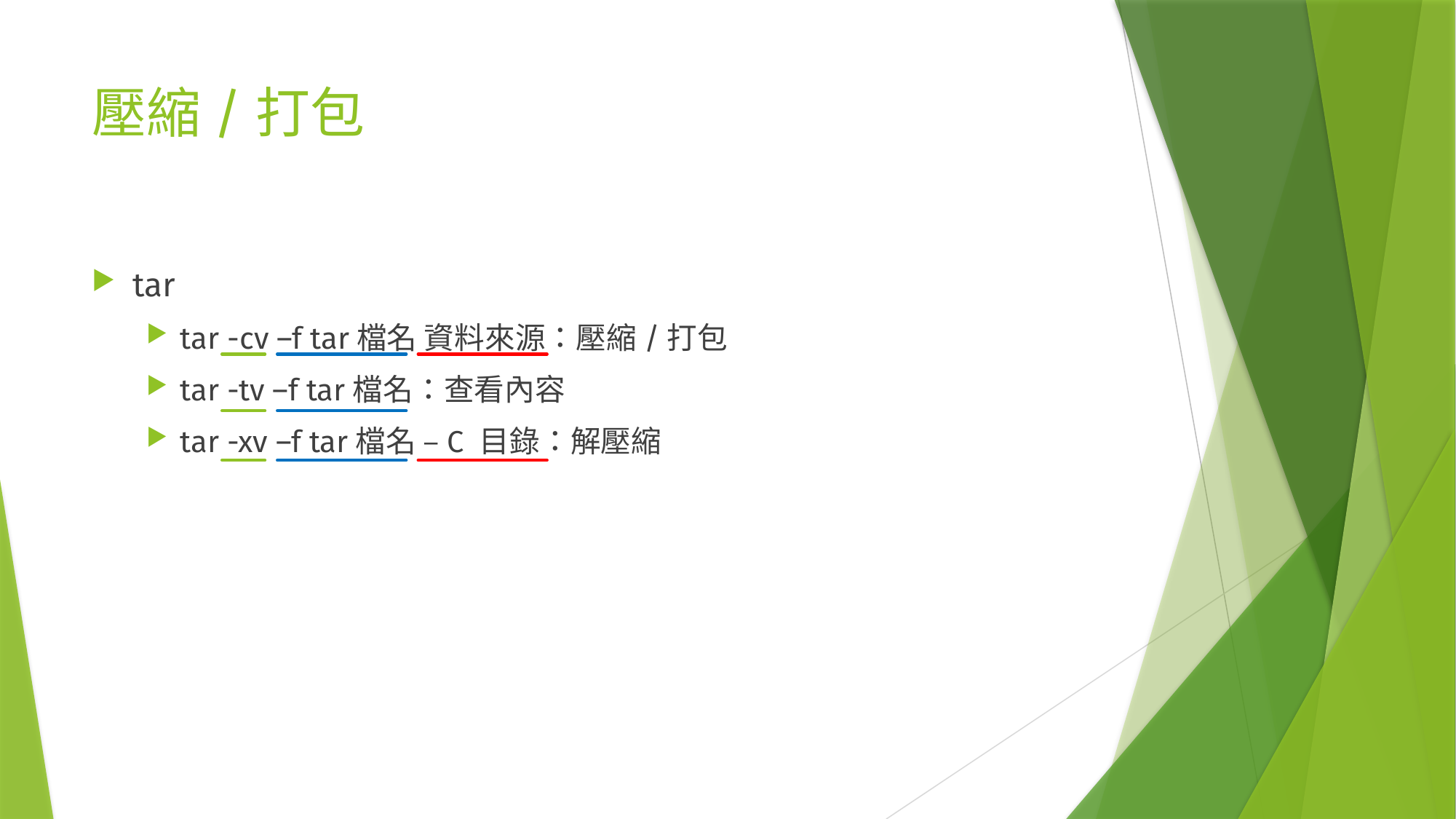

# 壓縮/打包
tar
tar -cv –f tar檔名 資料來源：壓縮/打包
tar -tv –f tar檔名：查看內容
tar -xv –f tar檔名 –C 目錄：解壓縮